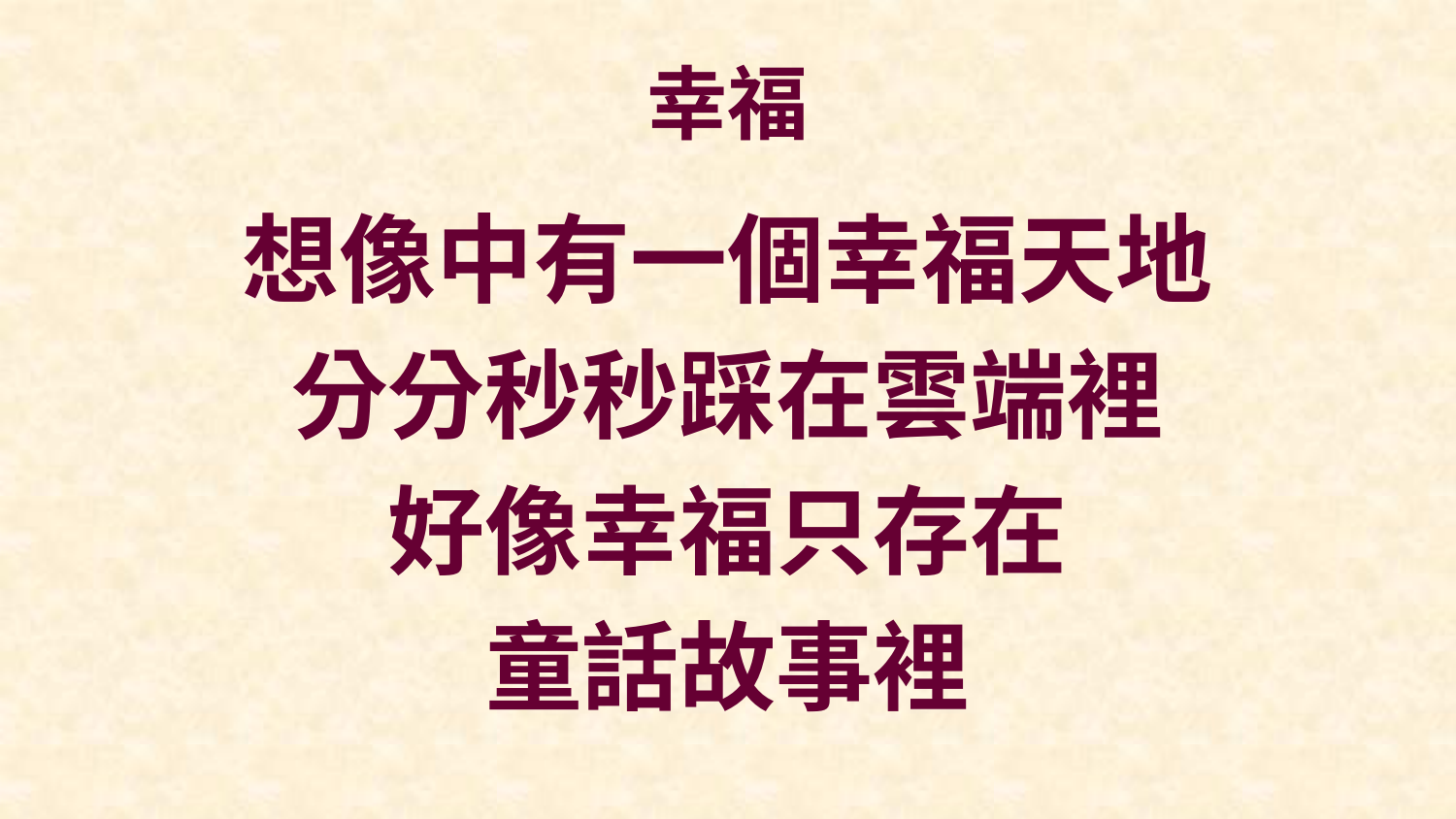

# 幸福
想像中有一個幸福天地
分分秒秒踩在雲端裡
好像幸福只存在
童話故事裡